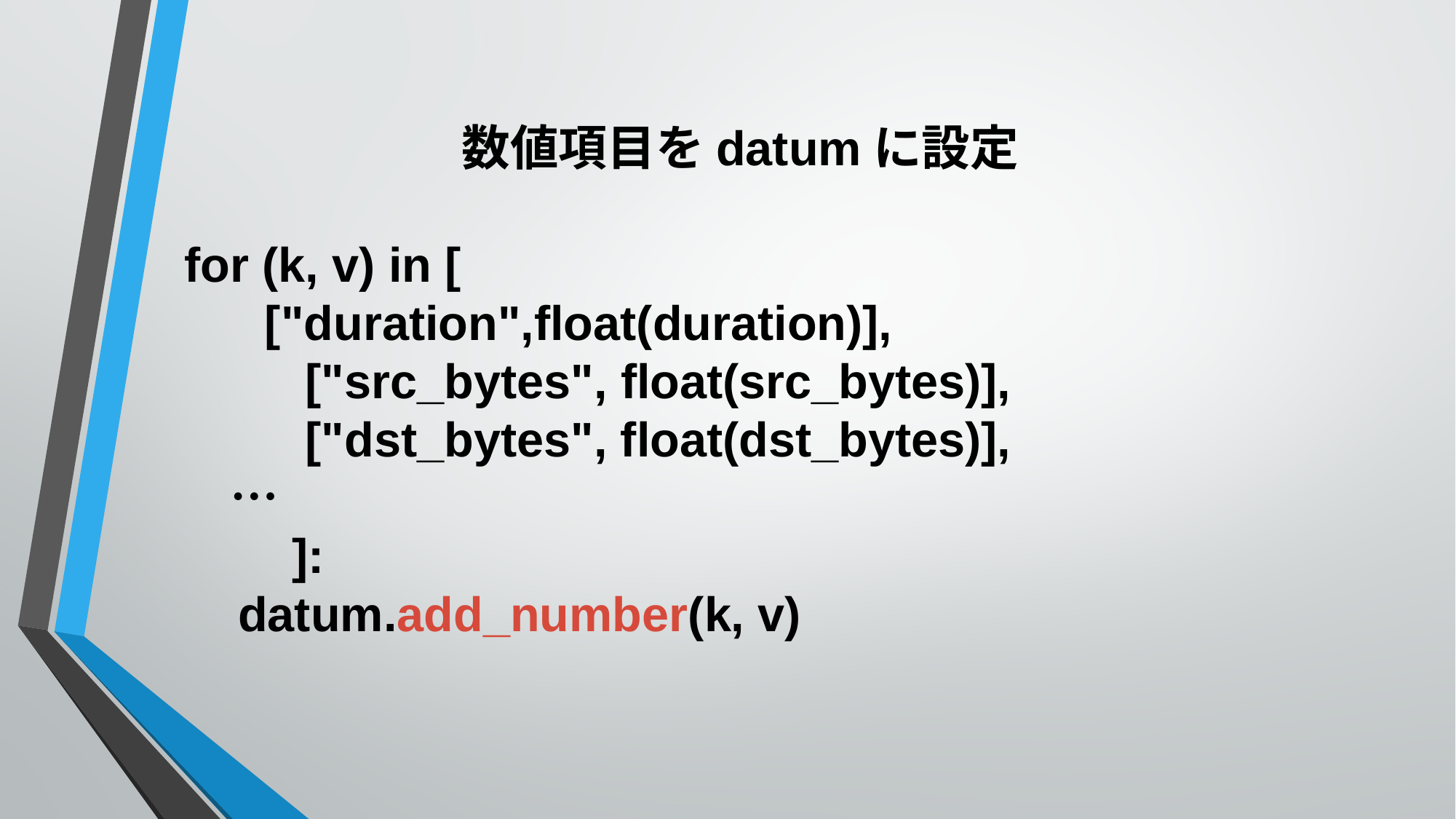

数値項目をdatumに設定

           for (k, v) in [
 　　　　["duration",float(duration)],
                    ["src_bytes", float(src_bytes)],
                    ["dst_bytes", float(dst_bytes)],
　　　　…
                   ]:
               datum.add_number(k, v)